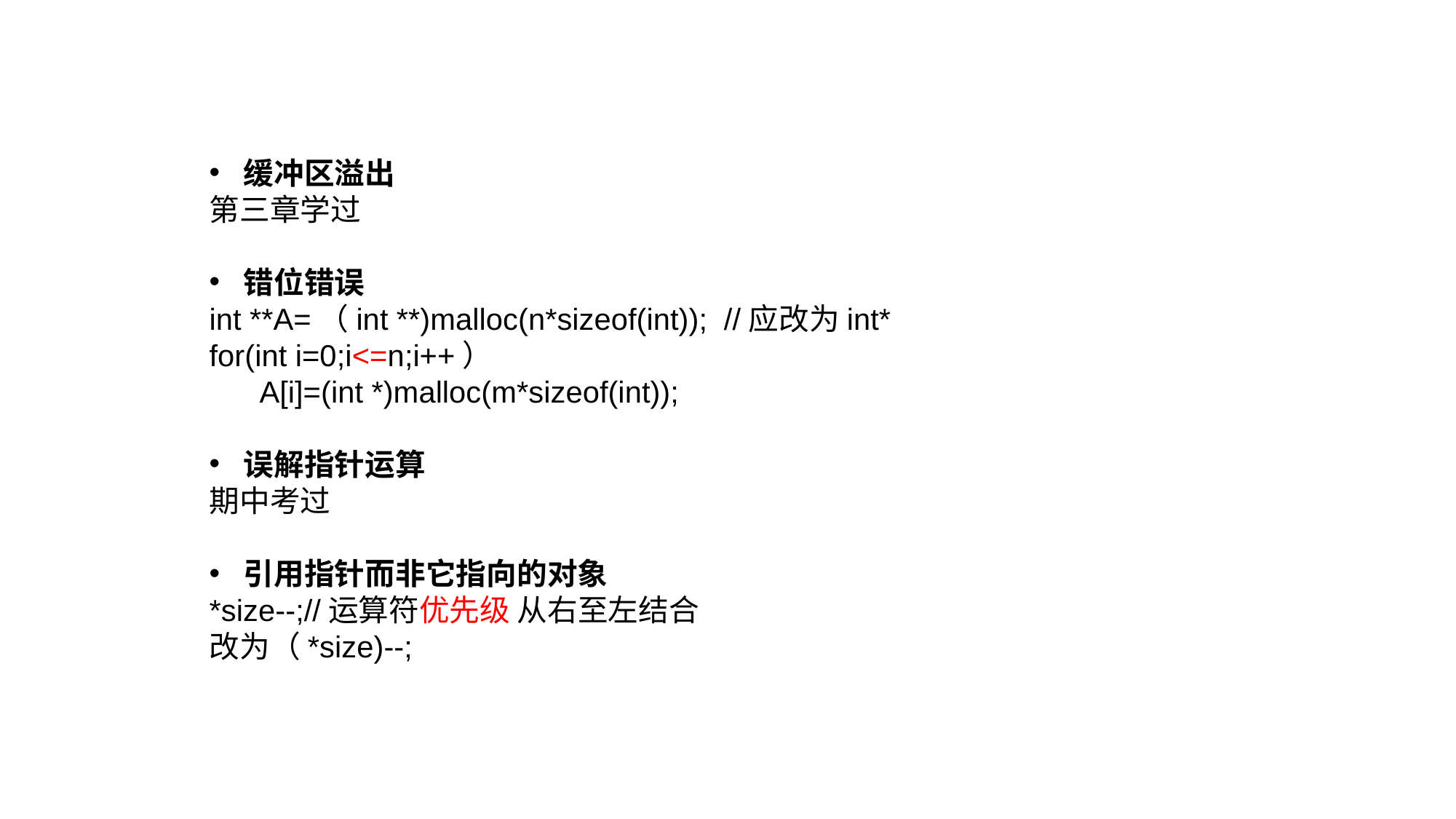

缓冲区溢出
第三章学过

错位错误
int **A=（int **)malloc(n*sizeof(int));  //应改为int*
for(int i=0;i<=n;i++）
      A[i]=(int *)malloc(m*sizeof(int));

误解指针运算
期中考过

引用指针而非它指向的对象
*size--;//运算符优先级 从右至左结合
改为（*size)--;